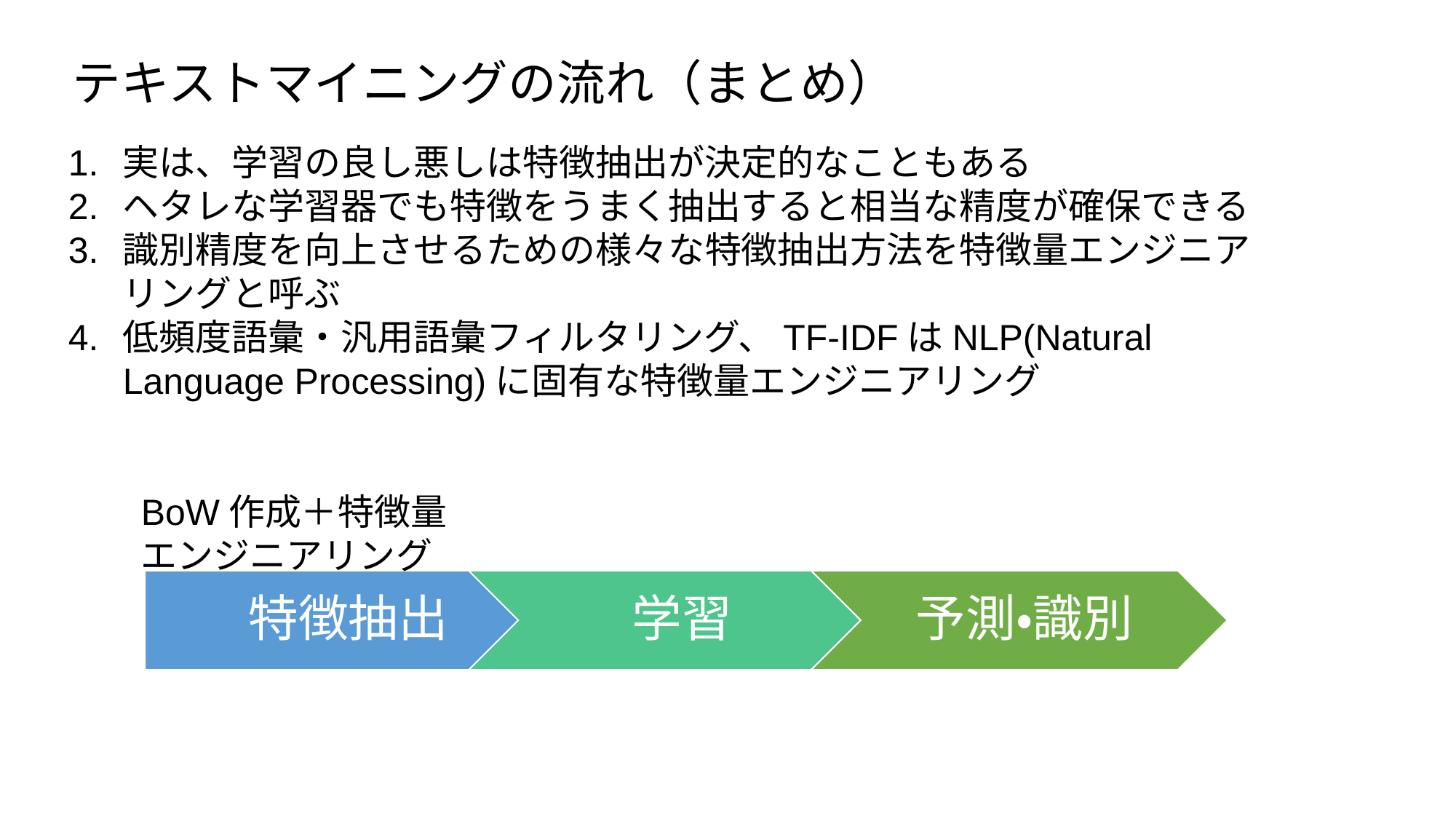

テキストマイニングの流れ（まとめ）
実は、学習の良し悪しは特徴抽出が決定的なこともある
ヘタレな学習器でも特徴をうまく抽出すると相当な精度が確保できる
識別精度を向上させるための様々な特徴抽出方法を特徴量エンジニアリングと呼ぶ
低頻度語彙・汎用語彙フィルタリング、TF-IDFはNLP(Natural Language Processing)に固有な特徴量エンジニアリング
BoW作成＋特徴量エンジニアリング
特徴抽出
学習
予測・識別